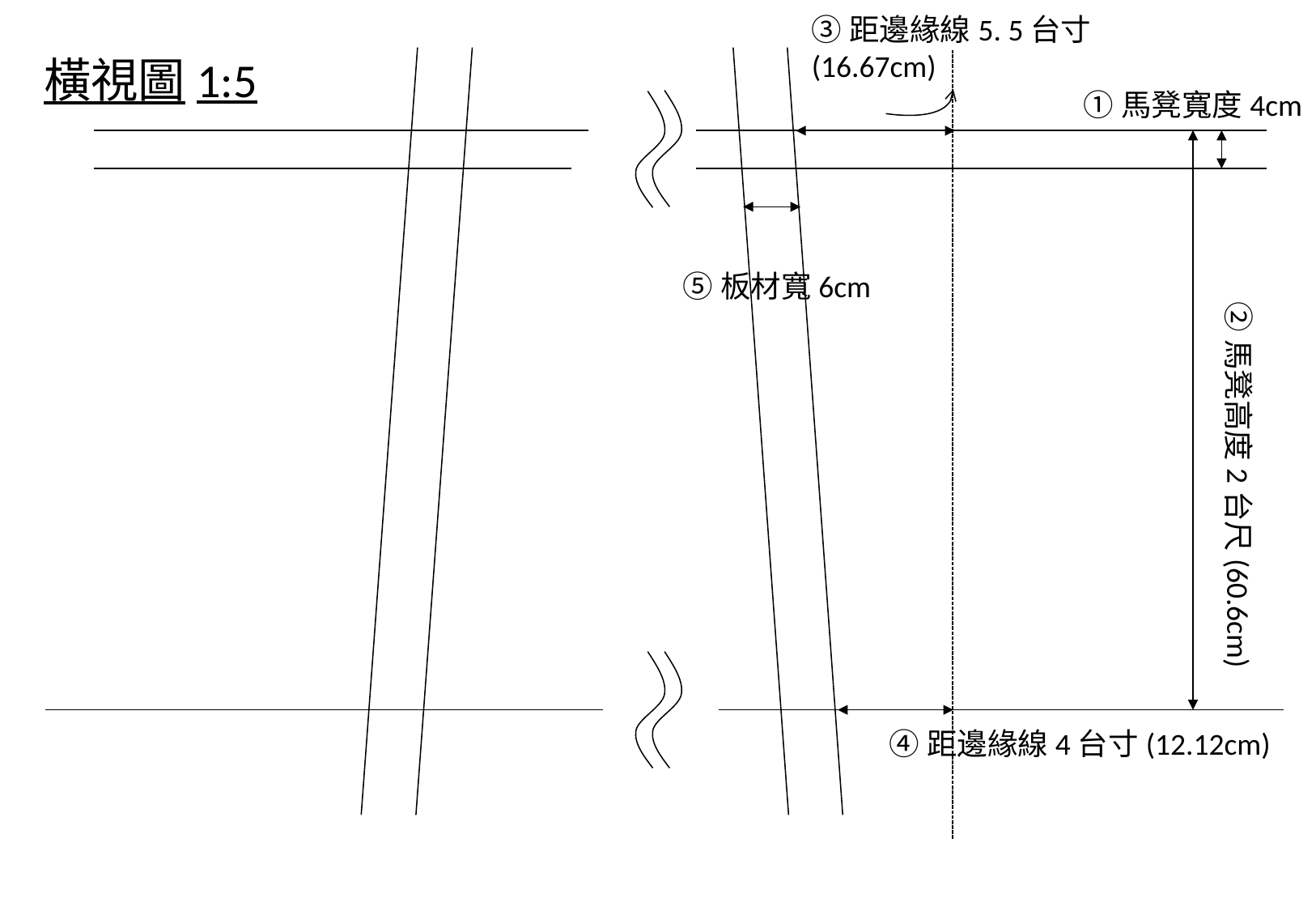

③距邊緣線5. 5台寸
(16.67cm)
橫視圖1:5
①馬凳寬度4cm

⑤板材寬6cm
②馬凳高度2台尺(60.6cm)

④距邊緣線4台寸(12.12cm)